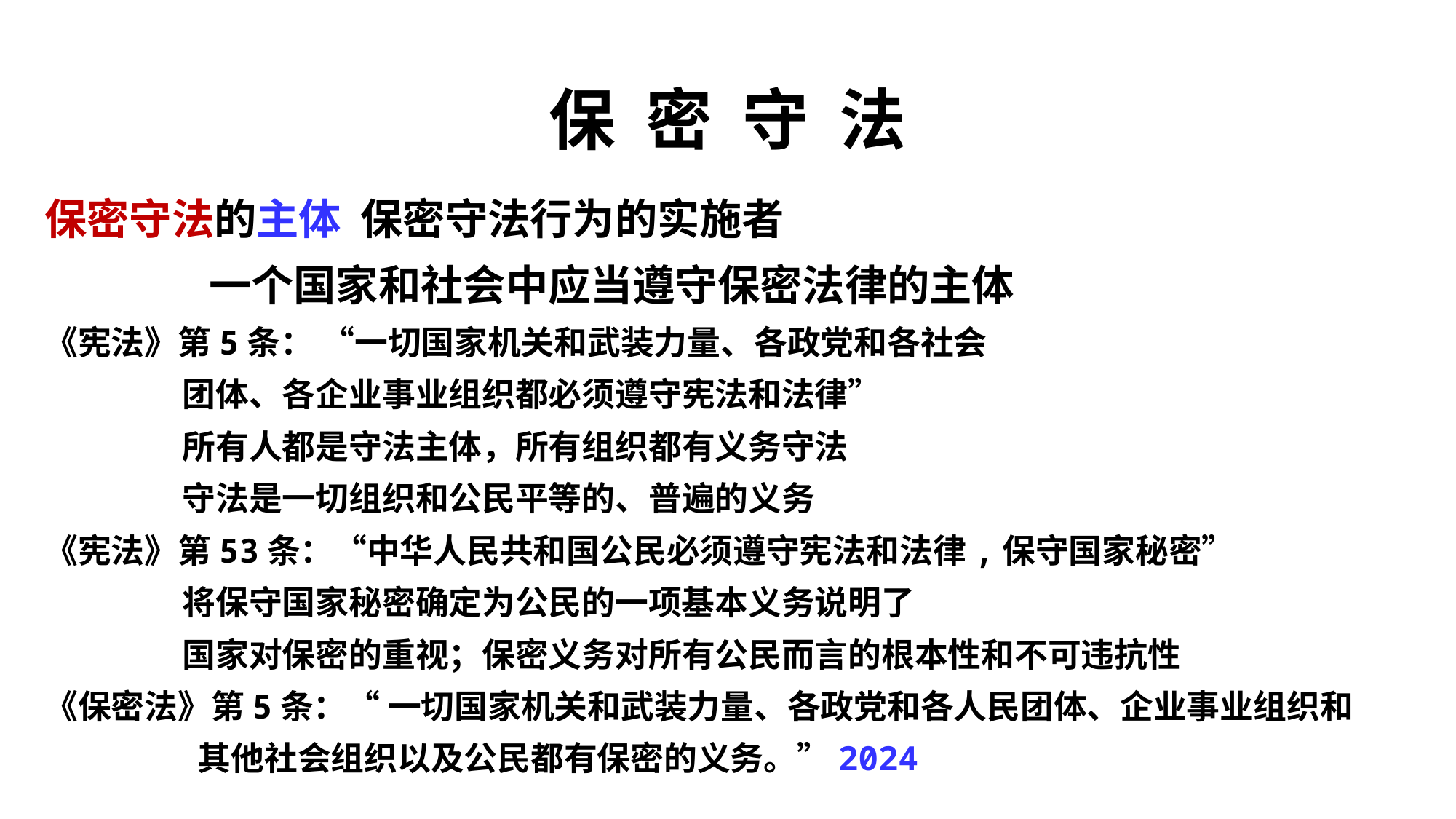

# 保  密  守  法
保密守法的主体  保密守法行为的实施者
                一个国家和社会中应当遵守保密法律的主体
《宪法》第5条： “一切国家机关和武装力量、各政党和各社会
                 团体、各企业事业组织都必须遵守宪法和法律”
                 所有人都是守法主体，所有组织都有义务守法
                 守法是一切组织和公民平等的、普遍的义务
《宪法》第53条：“中华人民共和国公民必须遵守宪法和法律,保守国家秘密”
                 将保守国家秘密确定为公民的一项基本义务说明了
                 国家对保密的重视；保密义务对所有公民而言的根本性和不可违抗性
《保密法》第5条：“ 一切国家机关和武装力量、各政党和各人民团体、企业事业组织和
                   其他社会组织以及公民都有保密的义务。”2024